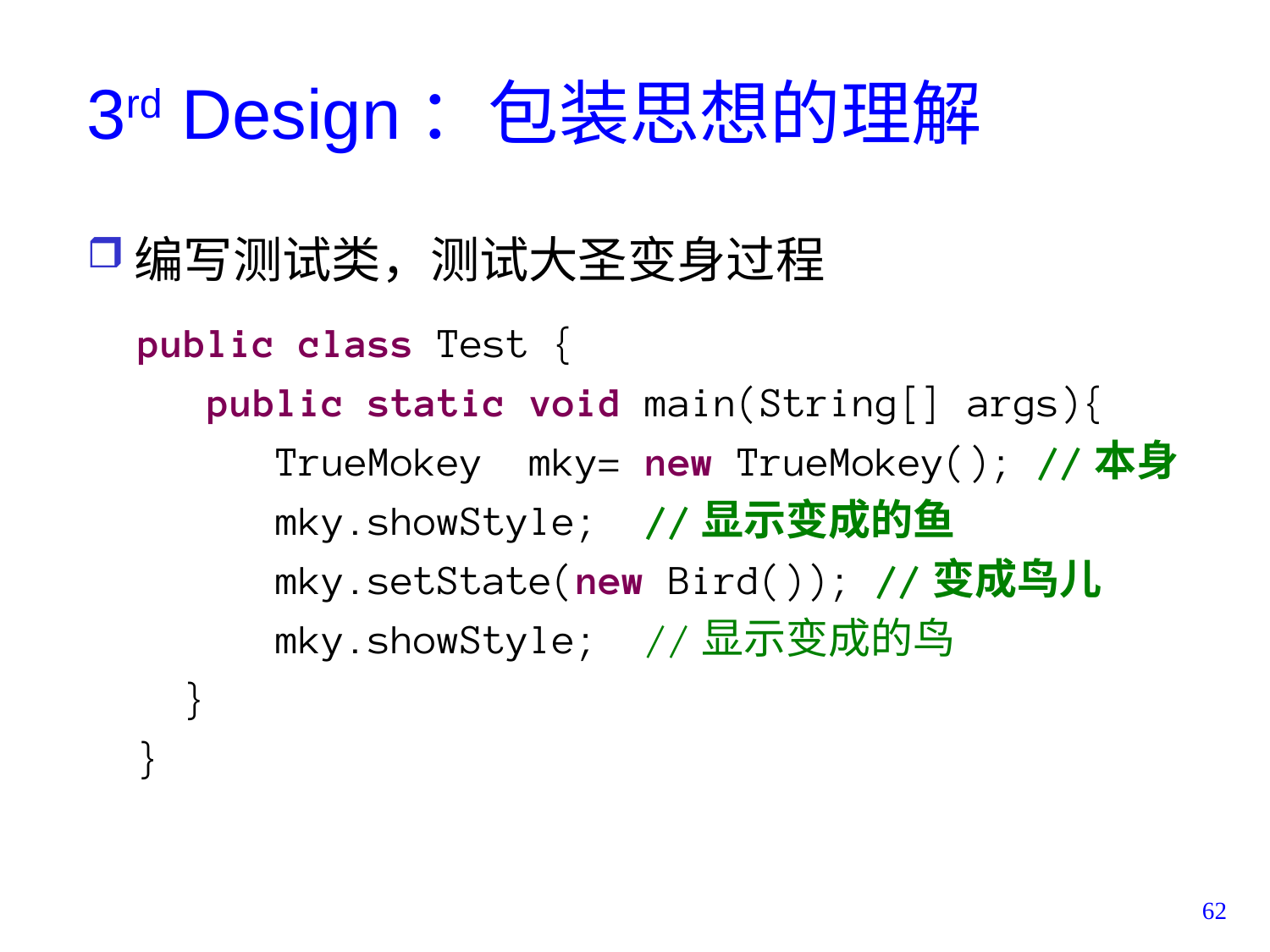

# 3rd Design：包装思想的理解
编写测试类，测试大圣变身过程
public class Test {
   public static void main(String[] args){
      TrueMokey  mky= new TrueMokey(); //本身
      mky.showStyle;  //显示变成的鱼
      mky.setState(new Bird()); //变成鸟儿
      mky.showStyle;  //显示变成的鸟
  }
}
62